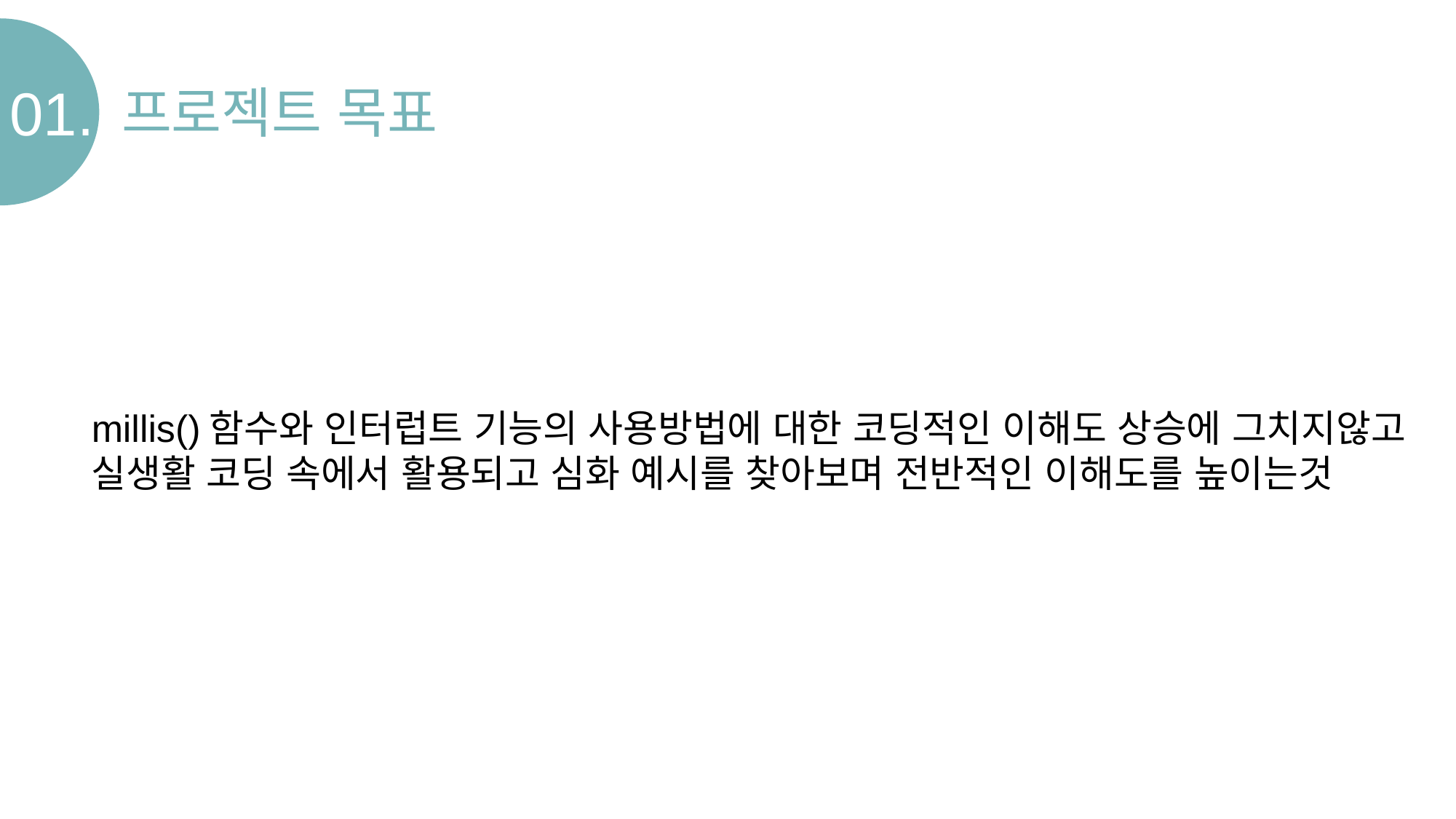

01.
프로젝트 목표
millis()함수와 인터럽트 기능의 사용방법에 대한 코딩적인 이해도 상승에 그치지않고
실생활 코딩 속에서 활용되고 심화 예시를 찾아보며 전반적인 이해도를 높이는것